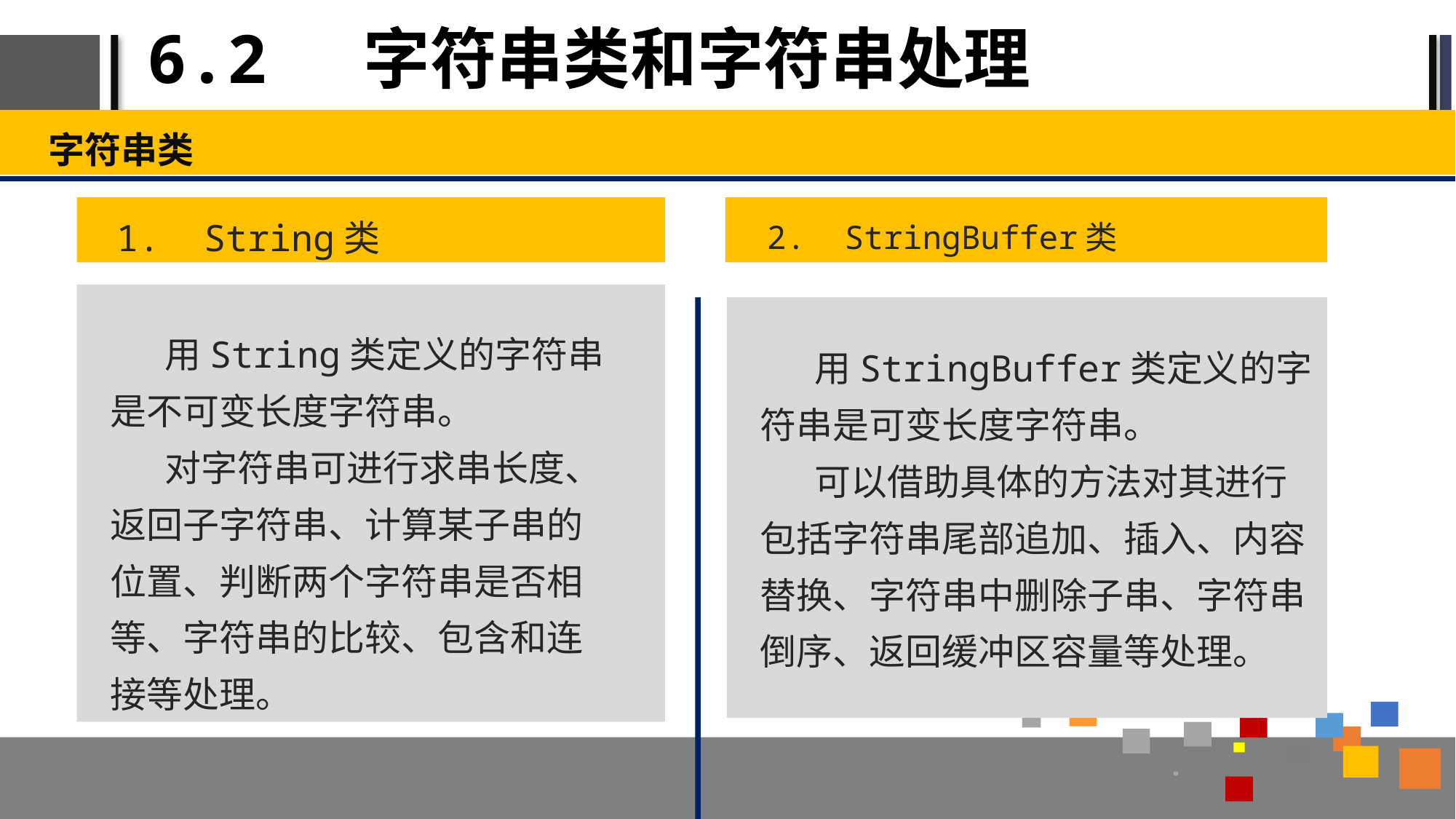

# 6.2  字符串类和字符串处理

字符串类

1.  String类
2.  StringBuffer类

用String类定义的字符串是不可变长度字符串。
对字符串可进行求串长度、返回子字符串、计算某子串的位置、判断两个字符串是否相等、字符串的比较、包含和连接等处理。
用StringBuffer类定义的字符串是可变长度字符串。
可以借助具体的方法对其进行包括字符串尾部追加、插入、内容替换、字符串中删除子串、字符串倒序、返回缓冲区容量等处理。